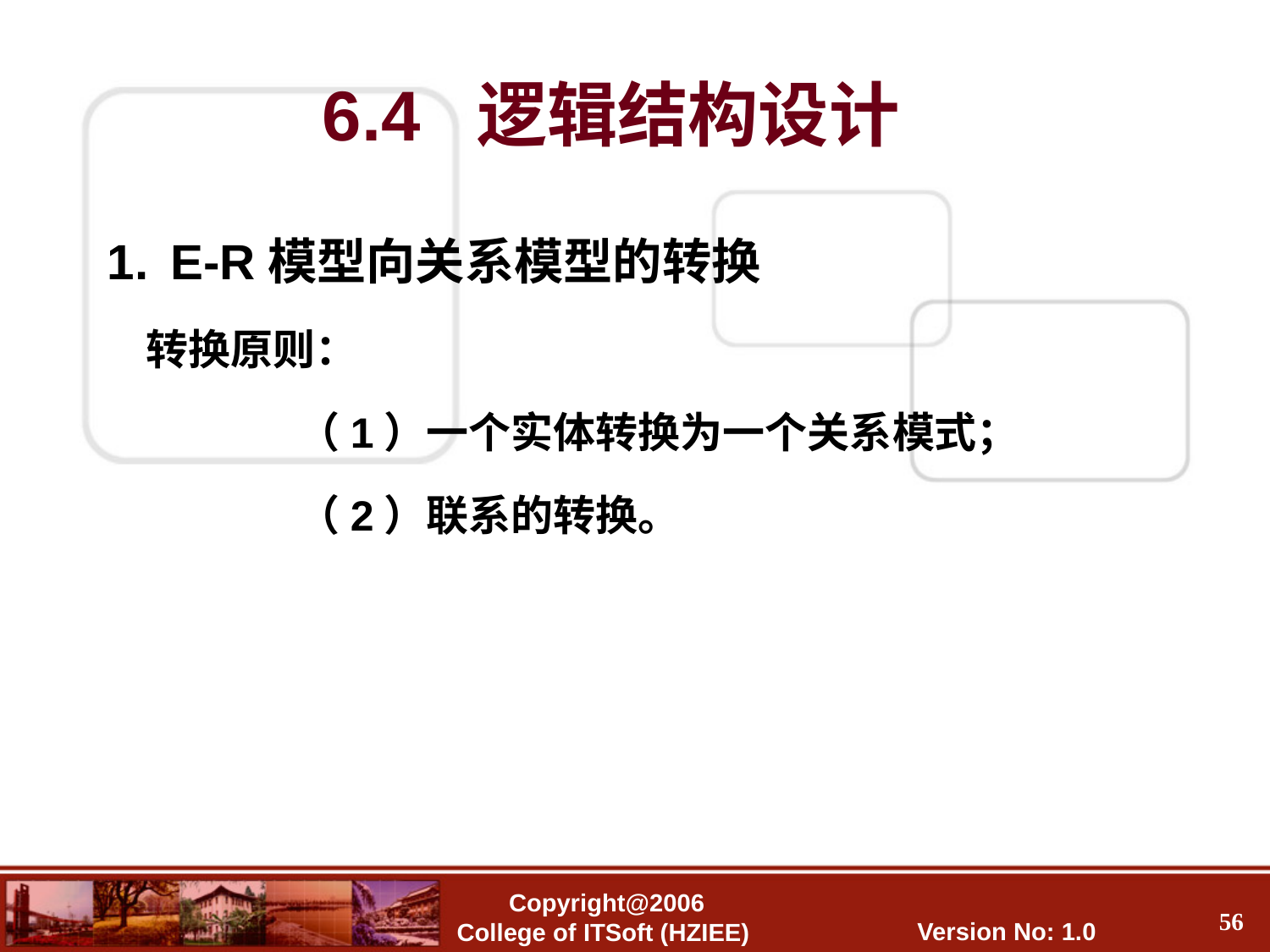

6.4  逻辑结构设计
E-R模型向关系模型的转换
   转换原则：
		（1）一个实体转换为一个关系模式；
		（2）联系的转换。